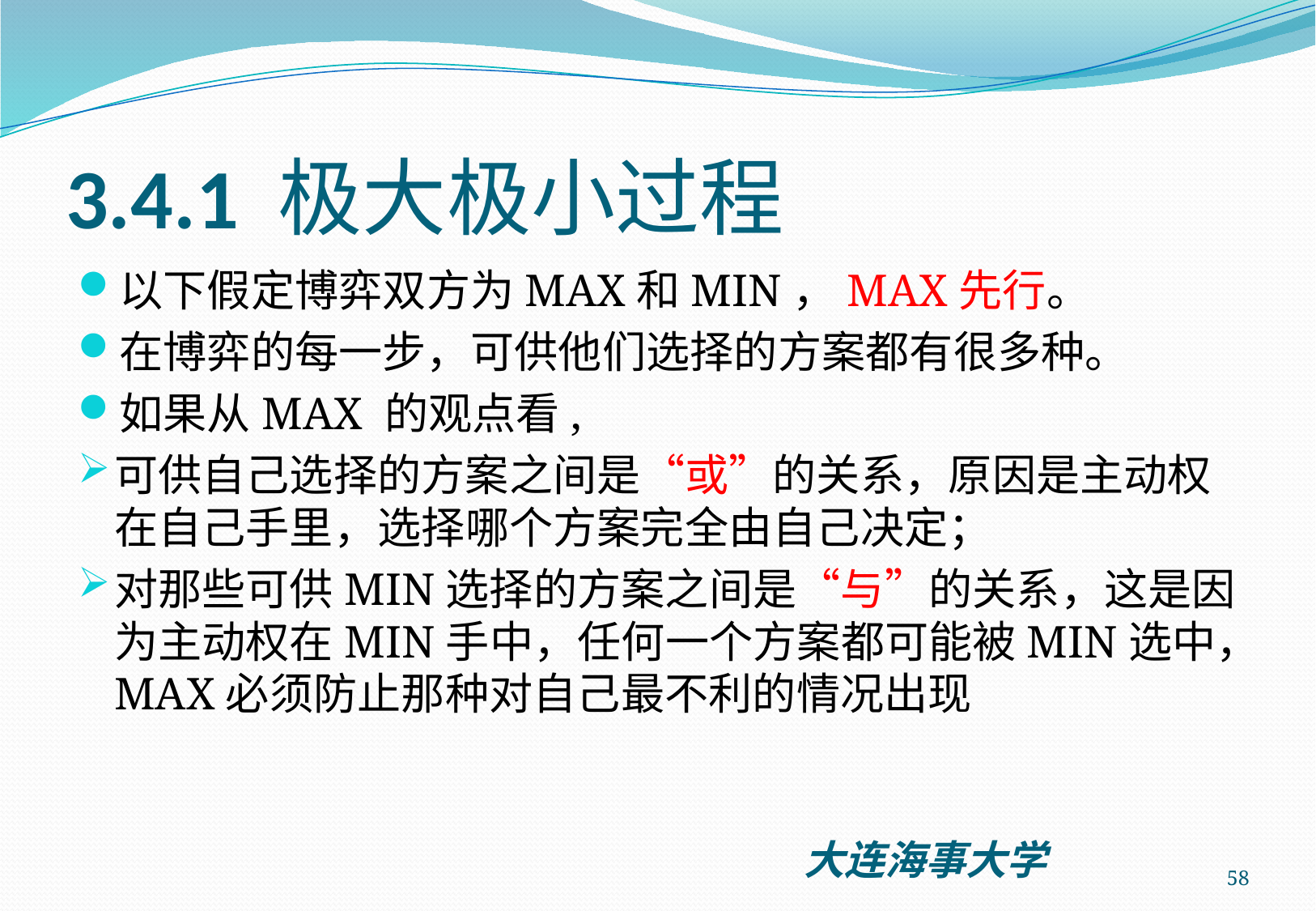

# 3.4.1 极大极小过程
以下假定博弈双方为MAX和MIN，MAX先行。
在博弈的每一步，可供他们选择的方案都有很多种。
如果从MAX 的观点看,
可供自己选择的方案之间是“或”的关系，原因是主动权在自己手里，选择哪个方案完全由自己决定；
对那些可供MIN选择的方案之间是“与”的关系，这是因为主动权在MIN手中，任何一个方案都可能被MIN选中，MAX必须防止那种对自己最不利的情况出现
58